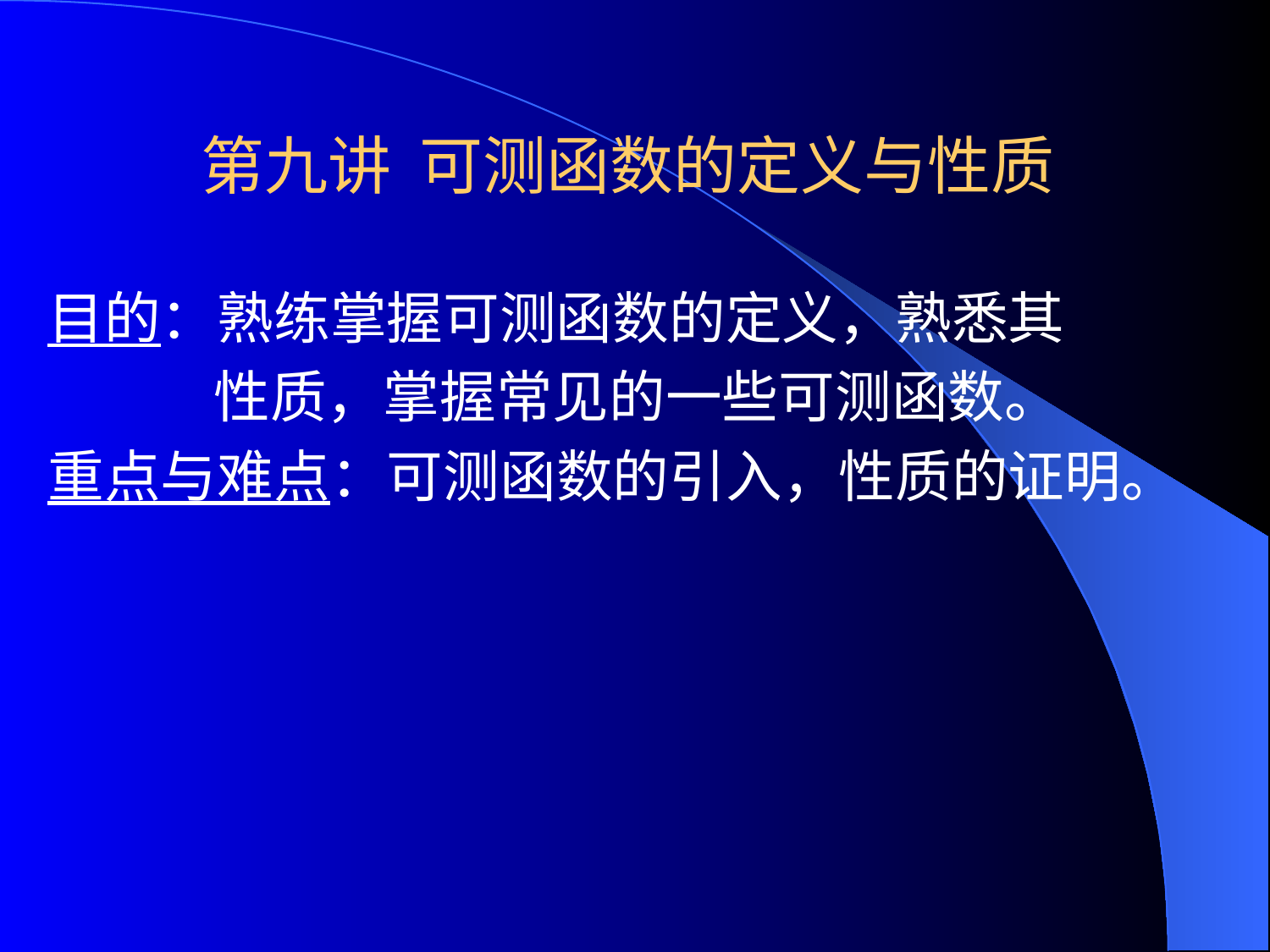

# 第九讲  可测函数的定义与性质
目的：熟练掌握可测函数的定义，熟悉其
            性质，掌握常见的一些可测函数。
重点与难点：可测函数的引入，性质的证明。